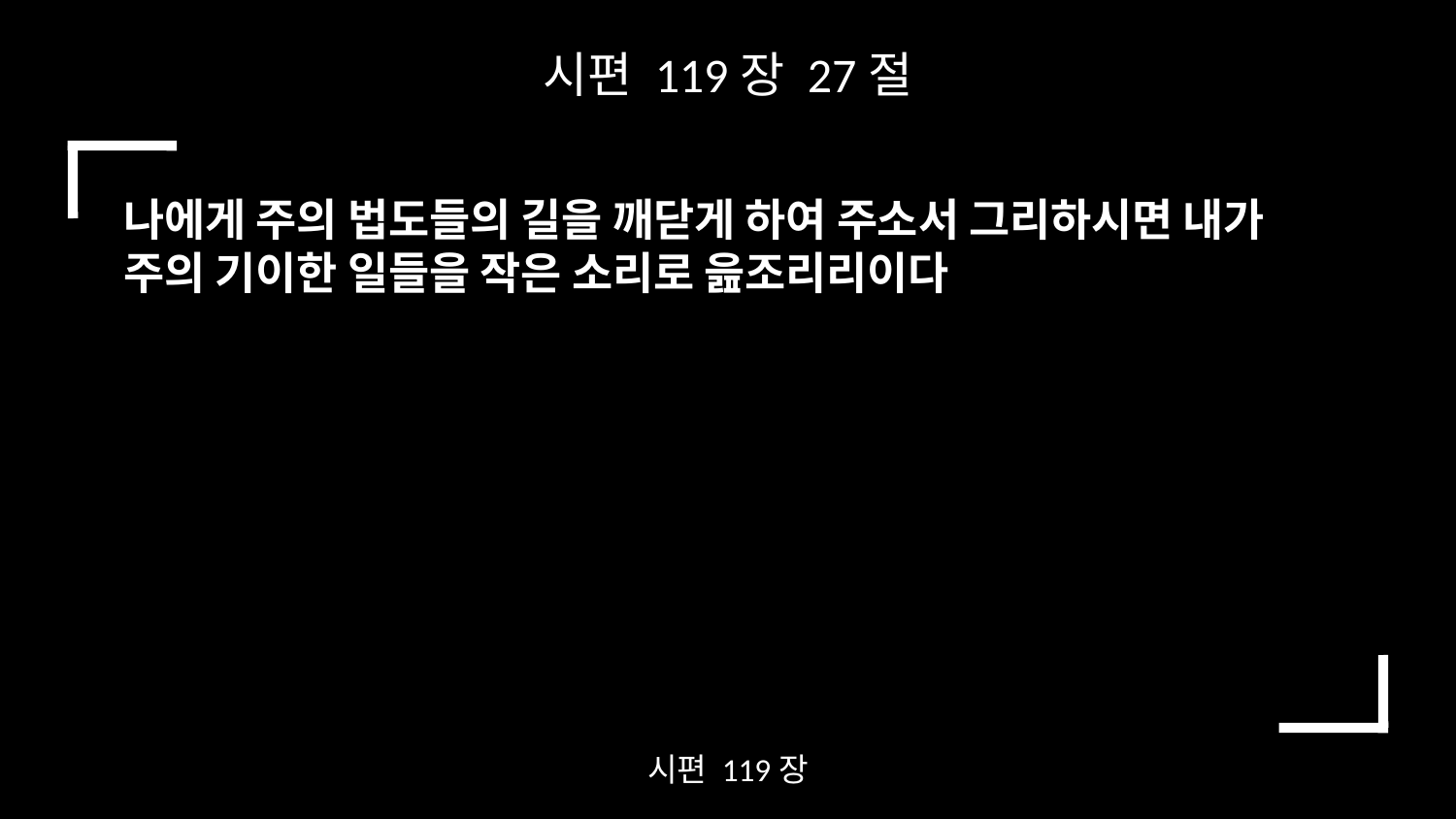

시편 119장 27절

나에게 주의 법도들의 길을 깨닫게 하여 주소서 그리하시면 내가 주의 기이한 일들을 작은 소리로 읊조리리이다

시편 119장